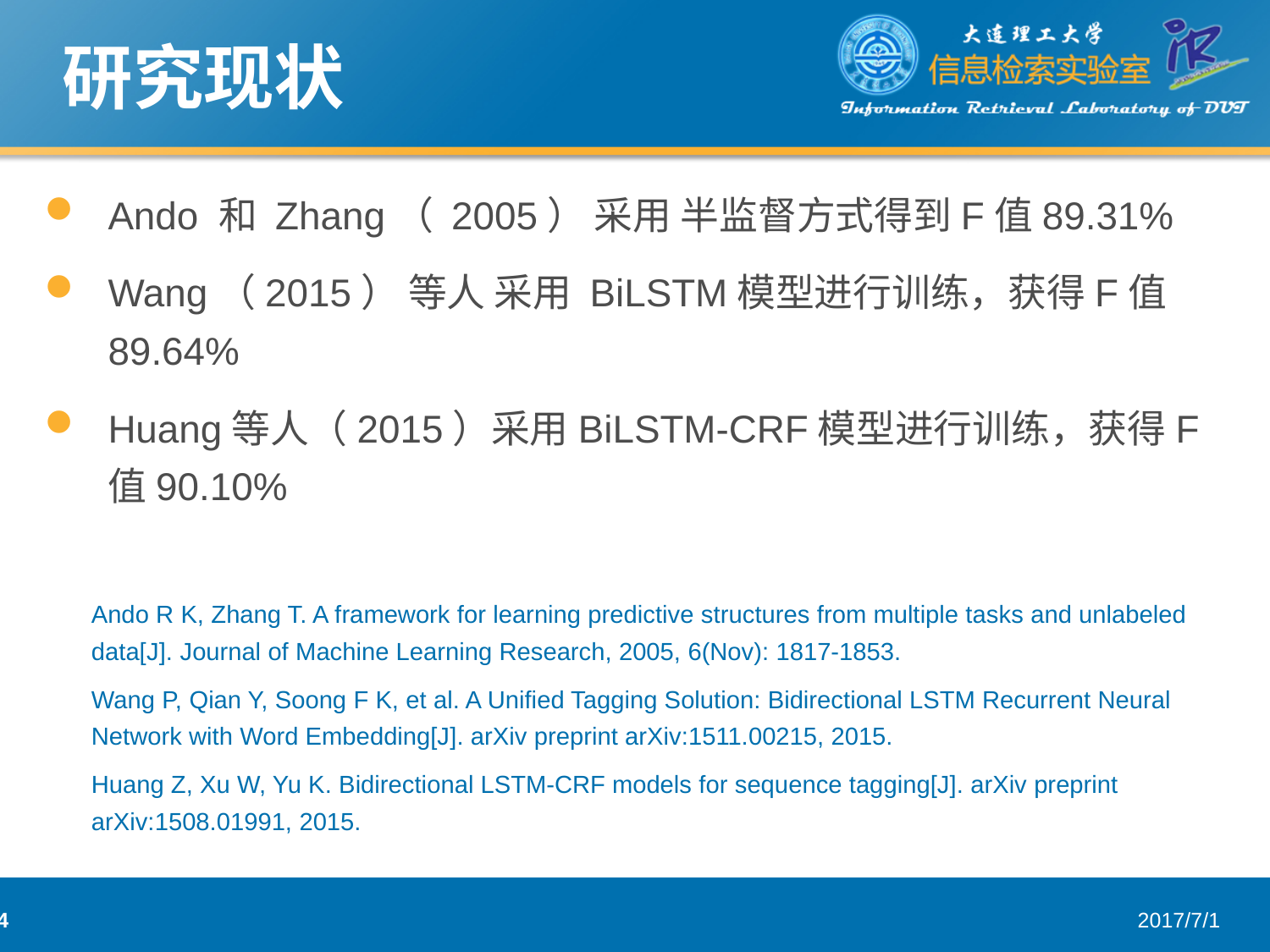

# 研究现状
Ando 和 Zhang（ 2005） 采用 半监督方式得到F值89.31%
Wang（2015） 等人 采用 BiLSTM模型进行训练，获得F值89.64%
Huang等人（2015）采用BiLSTM-CRF模型进行训练，获得F值90.10%

Ando R K, Zhang T. A framework for learning predictive structures from multiple tasks and unlabeled data[J]. Journal of Machine Learning Research, 2005, 6(Nov): 1817-1853.
Wang P, Qian Y, Soong F K, et al. A Unified Tagging Solution: Bidirectional LSTM Recurrent Neural Network with Word Embedding[J]. arXiv preprint arXiv:1511.00215, 2015.
Huang Z, Xu W, Yu K. Bidirectional LSTM-CRF models for sequence tagging[J]. arXiv preprint arXiv:1508.01991, 2015.